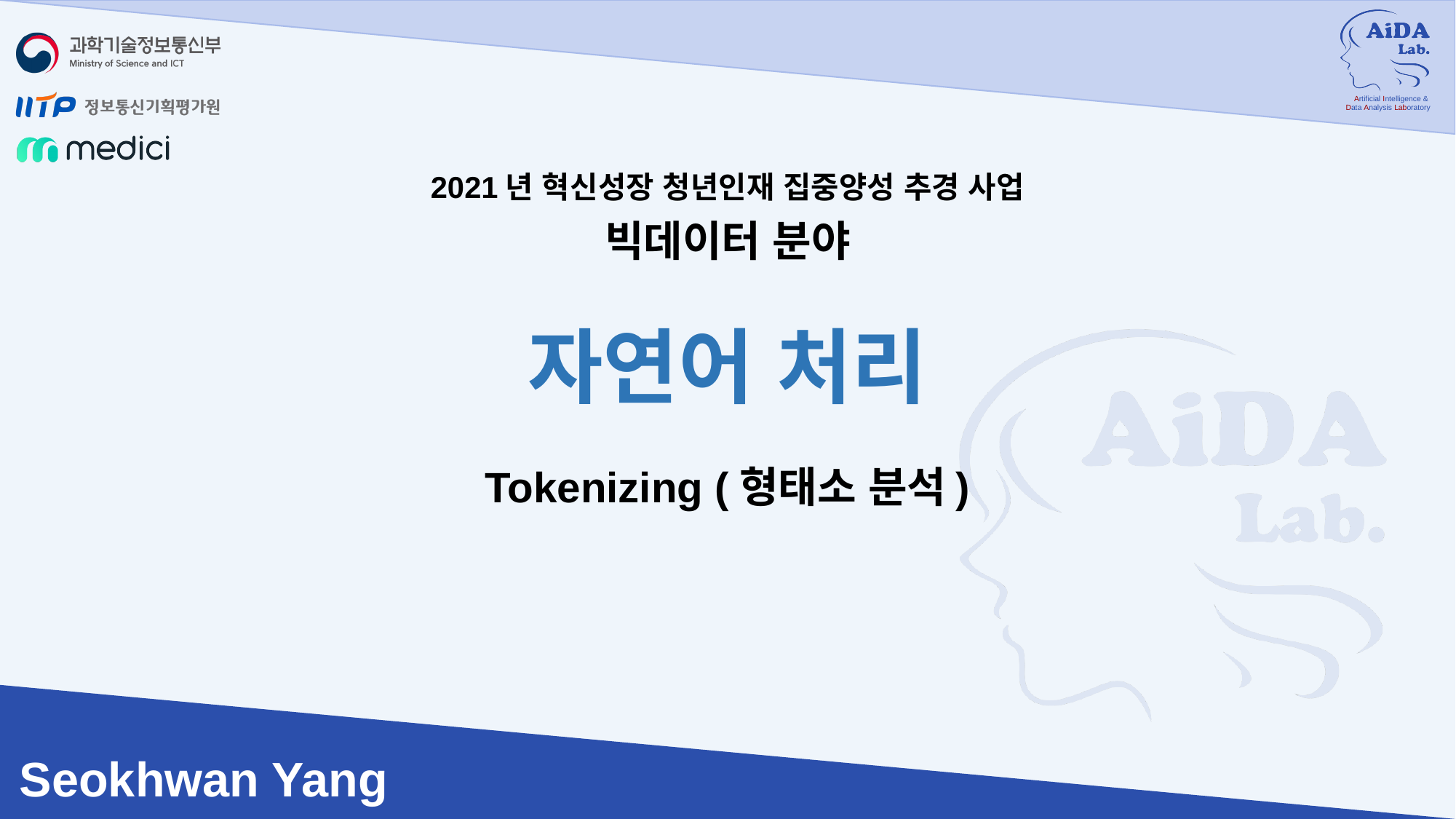

# 2021년 혁신성장 청년인재 집중양성 추경 사업 빅데이터 분야 자연어 처리
Tokenizing (형태소 분석)